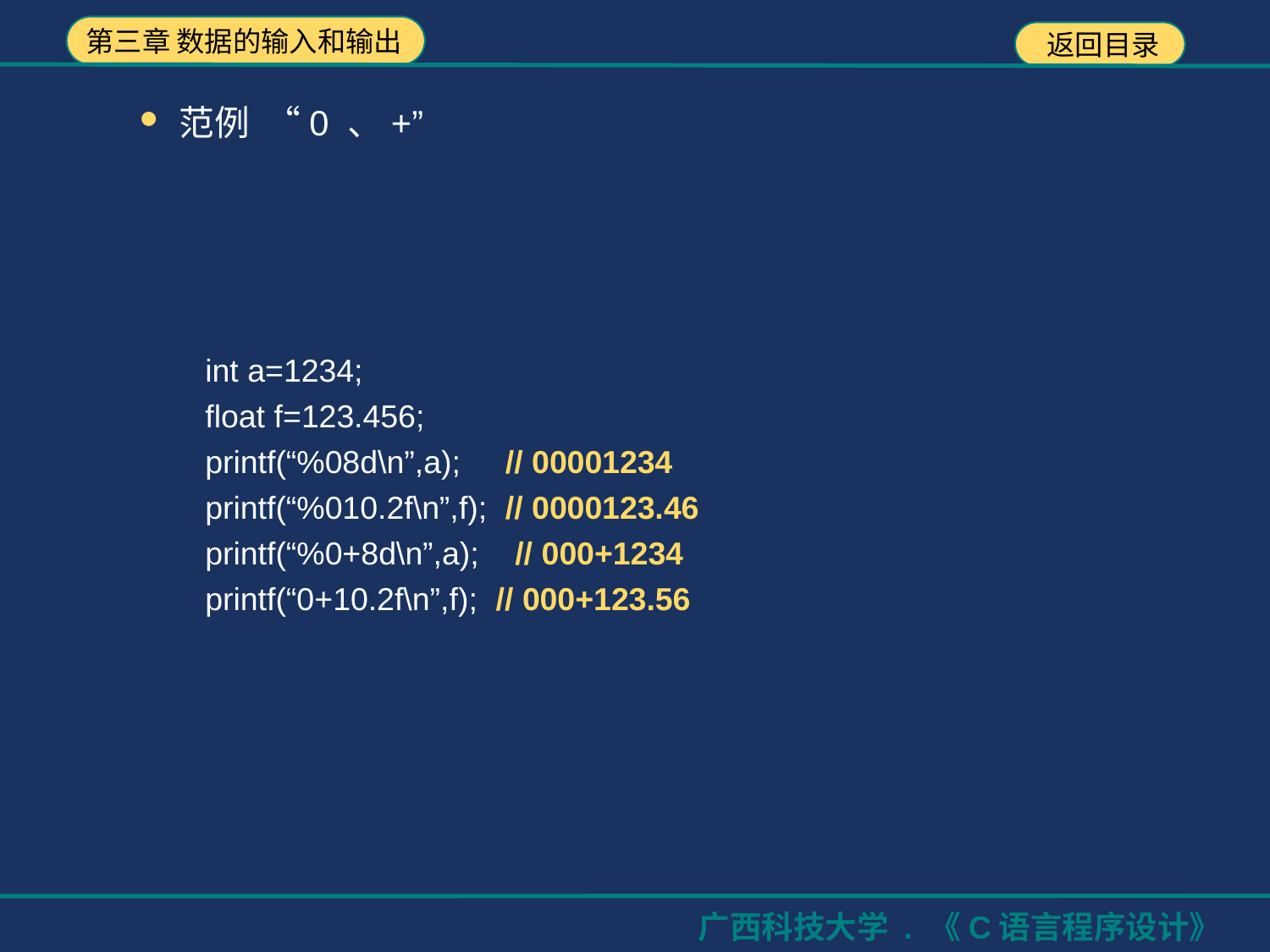

范例  “0 、+”
  int a=1234;
  float f=123.456;
  printf(“%08d\n”,a);     // 00001234
  printf(“%010.2f\n”,f);  // 0000123.46
  printf(“%0+8d\n”,a);    // 000+1234
  printf(“0+10.2f\n”,f);  // 000+123.56